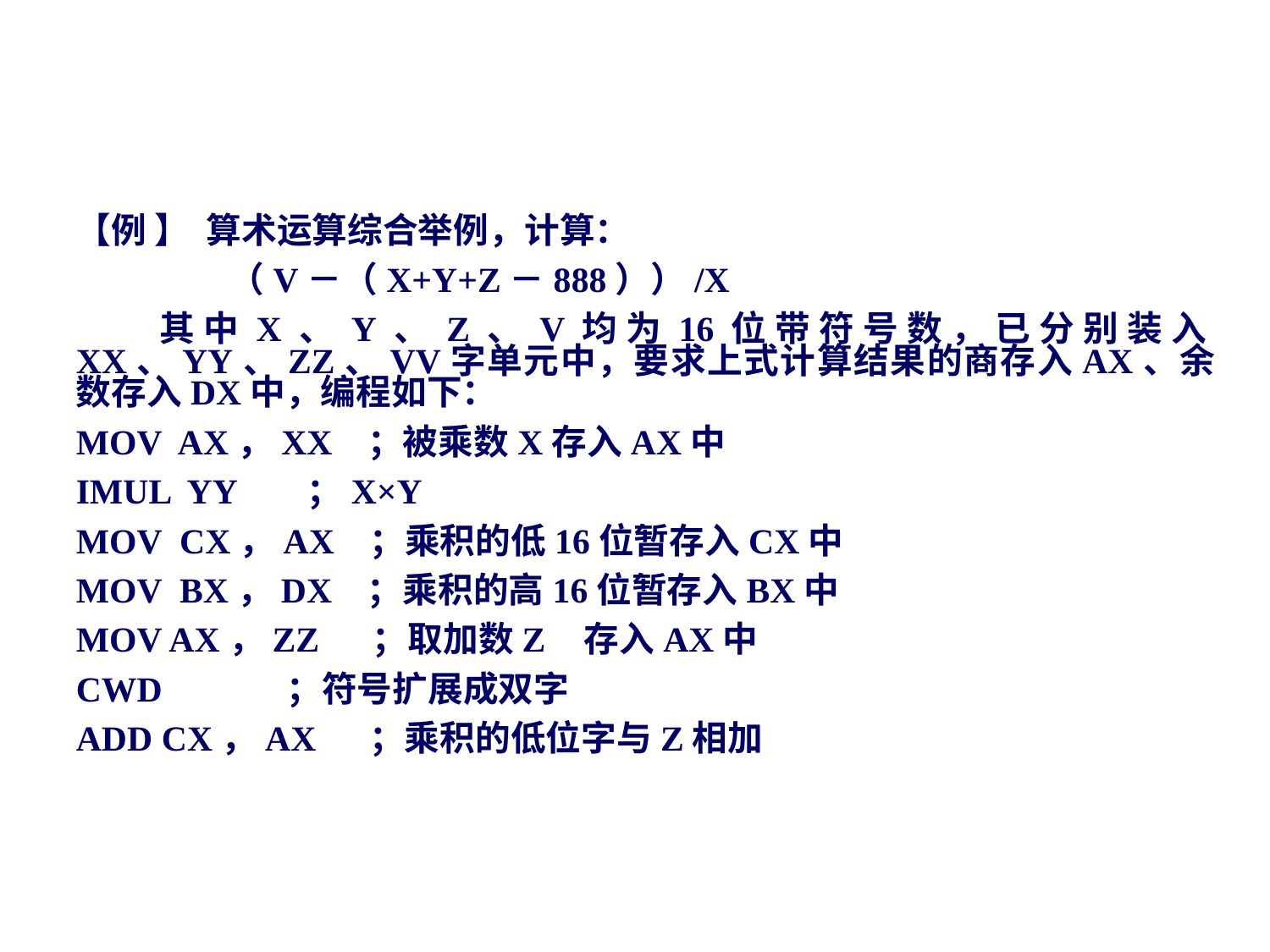

#
【例 】  算术运算综合举例，计算：
                  （V－（X+Y+Z－888））/X
    其中X、Y、Z、V均为16位带符号数，已分别装入XX、YY、ZZ、VV字单元中，要求上式计算结果的商存入AX、余数存入DX中，编程如下：
MOV  AX，XX   ；被乘数X存入AX中
IMUL  YY       ；X×Y
MOV  CX，AX   ；乘积的低16位暂存入CX中
MOV  BX，DX   ；乘积的高16位暂存入BX中
MOV AX，ZZ     ；取加数Z	存入AX中
CWD             ；符号扩展成双字
ADD CX，AX     ；乘积的低位字与Z相加